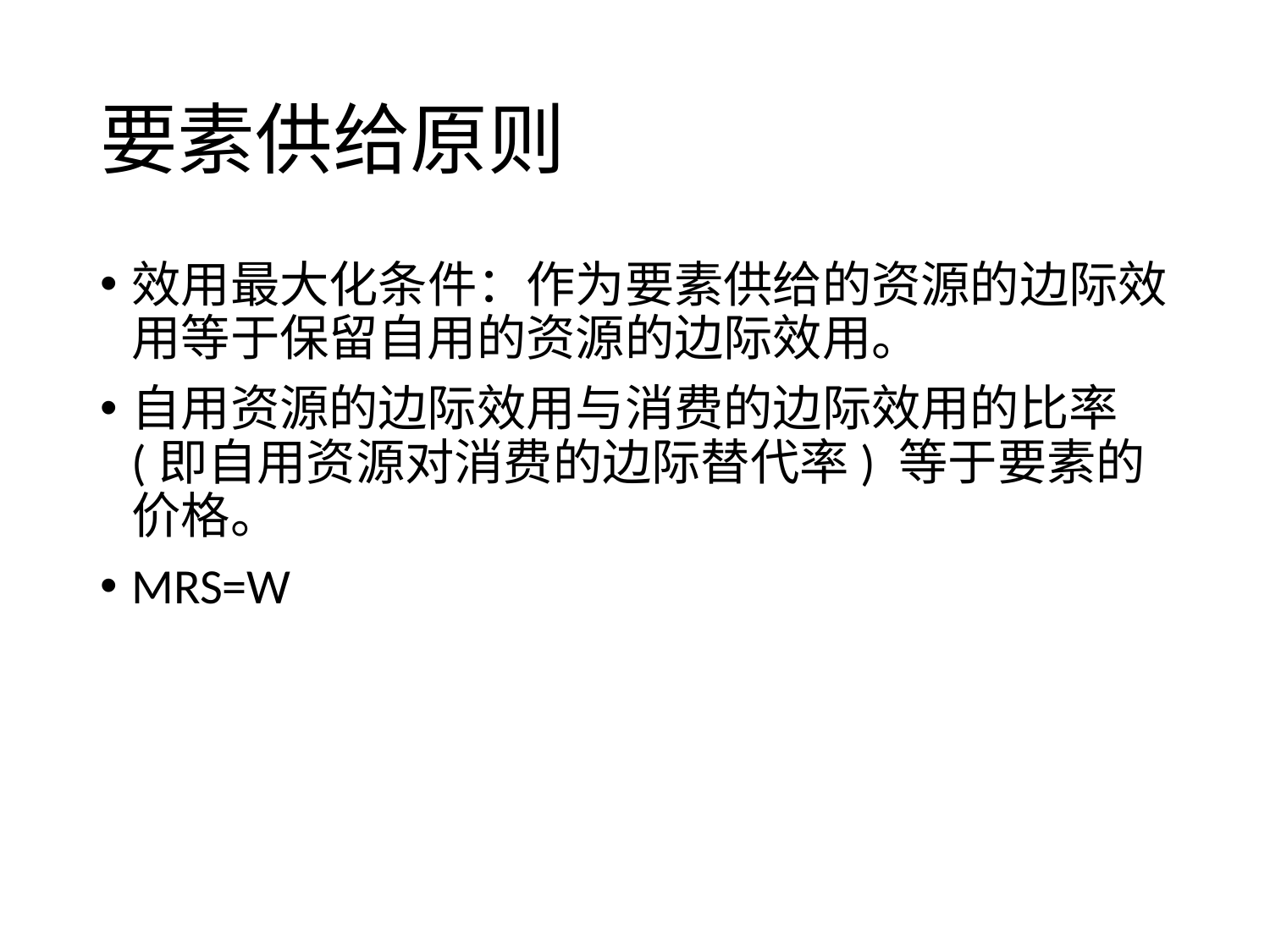

# 要素供给原则
效用最大化条件：作为要素供给的资源的边际效用等于保留自用的资源的边际效用。
自用资源的边际效用与消费的边际效用的比率(即自用资源对消费的边际替代率) 等于要素的价格。
MRS=W